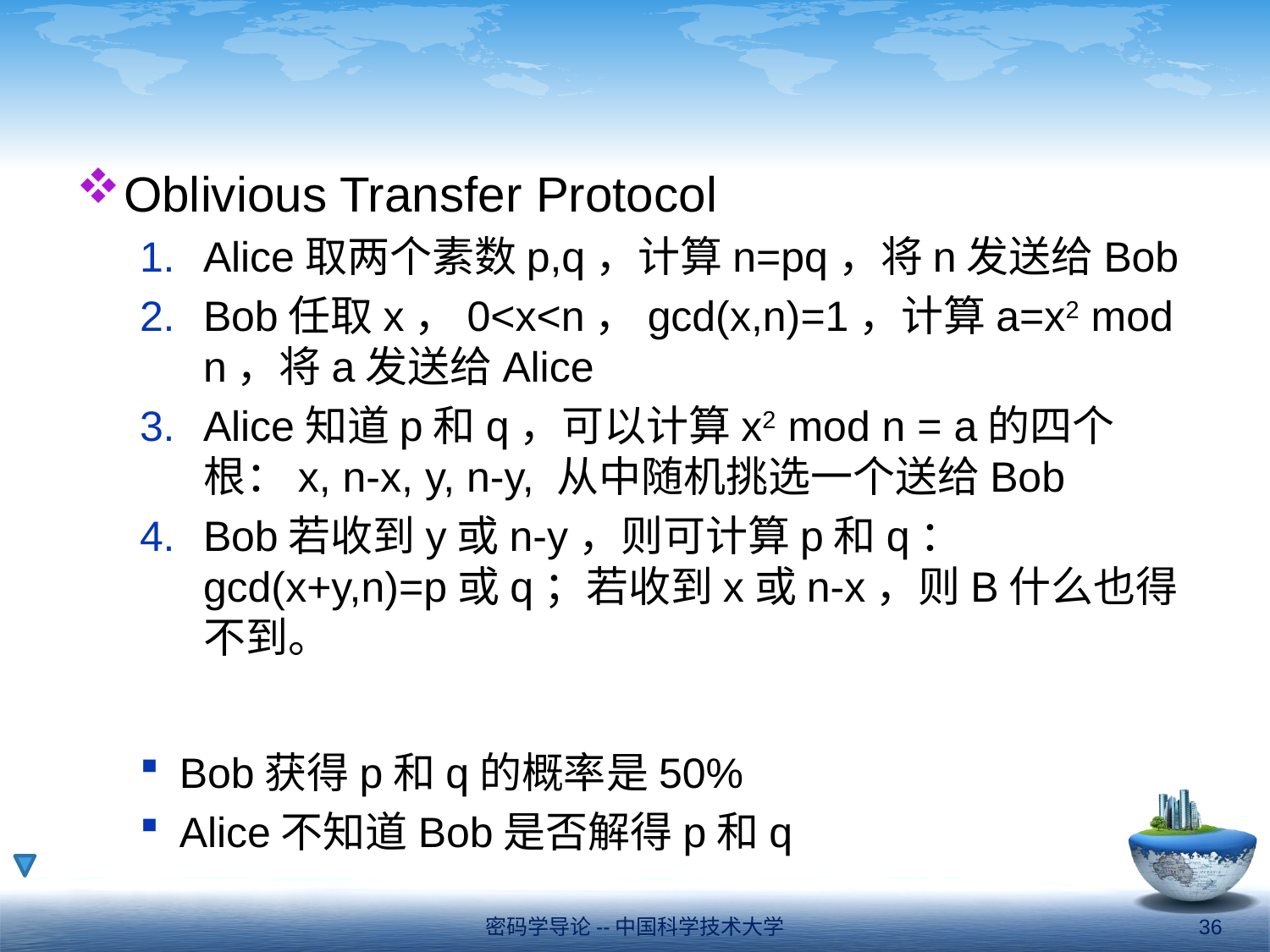

#
Oblivious Transfer Protocol
Alice取两个素数p,q，计算n=pq，将n发送给Bob
Bob任取x，0<x<n，gcd(x,n)=1，计算a=x2 mod n，将a发送给Alice
Alice知道p和q，可以计算x2 mod n = a的四个根：x, n-x, y, n-y, 从中随机挑选一个送给Bob
Bob若收到y或n-y，则可计算p和q：gcd(x+y,n)=p或q；若收到x或n-x，则B什么也得不到。

Bob获得p和q的概率是50%
Alice不知道Bob是否解得p和q

密码学导论--中国科学技术大学
36